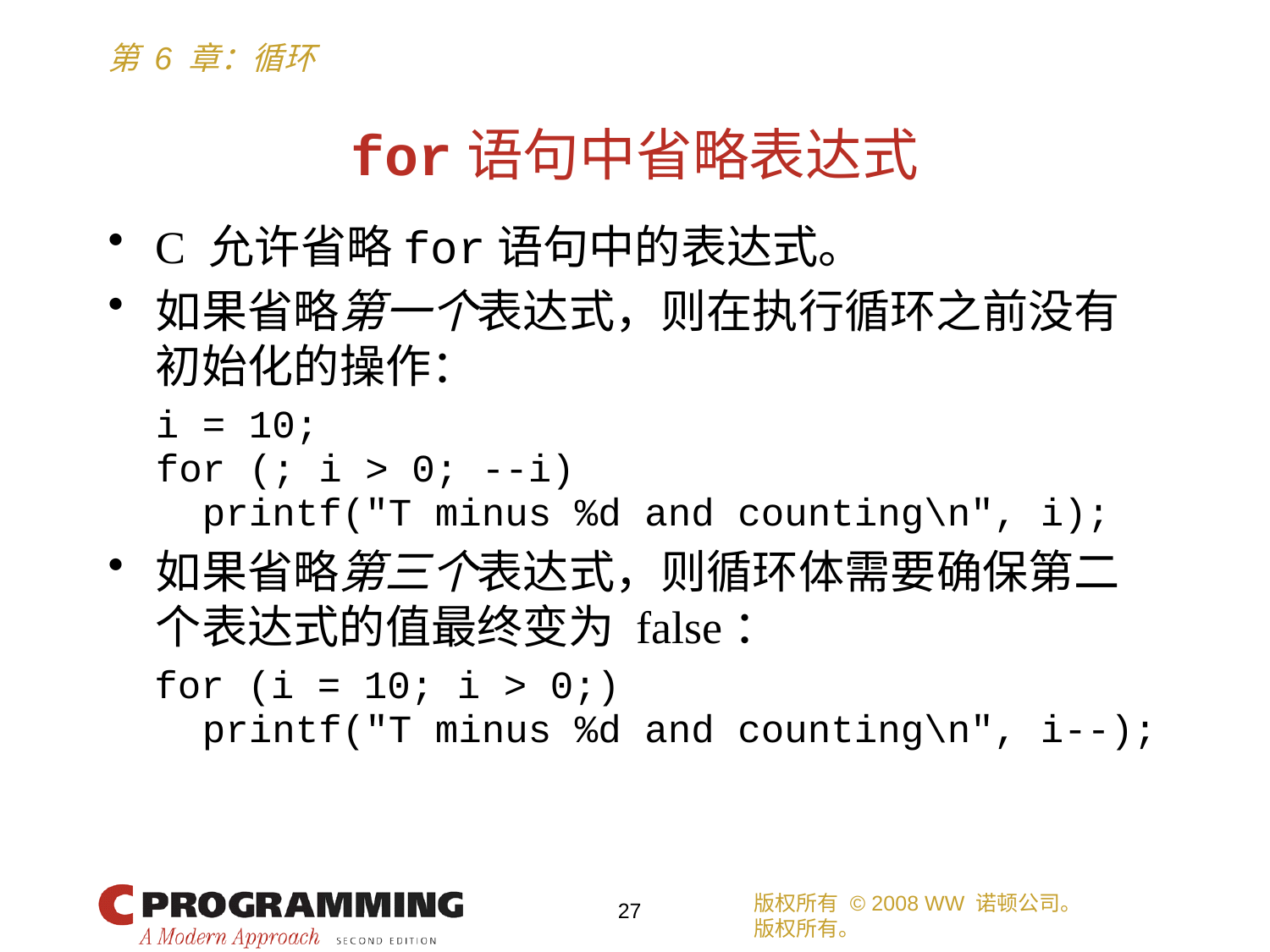

# for语句中省略表达式
C 允许省略for语句中的表达式。
如果省略第一个表达式，则在执行循环之前没有初始化的操作：
	i = 10;
	for (; i > 0; --i)
	  printf("T minus %d and counting\n", i);
如果省略第三个表达式，则循环体需要确保第二个表达式的值最终变为 false：
  for (i = 10; i > 0;)
	  printf("T minus %d and counting\n", i--);
版权所有 © 2008 WW 诺顿公司。
版权所有。
27